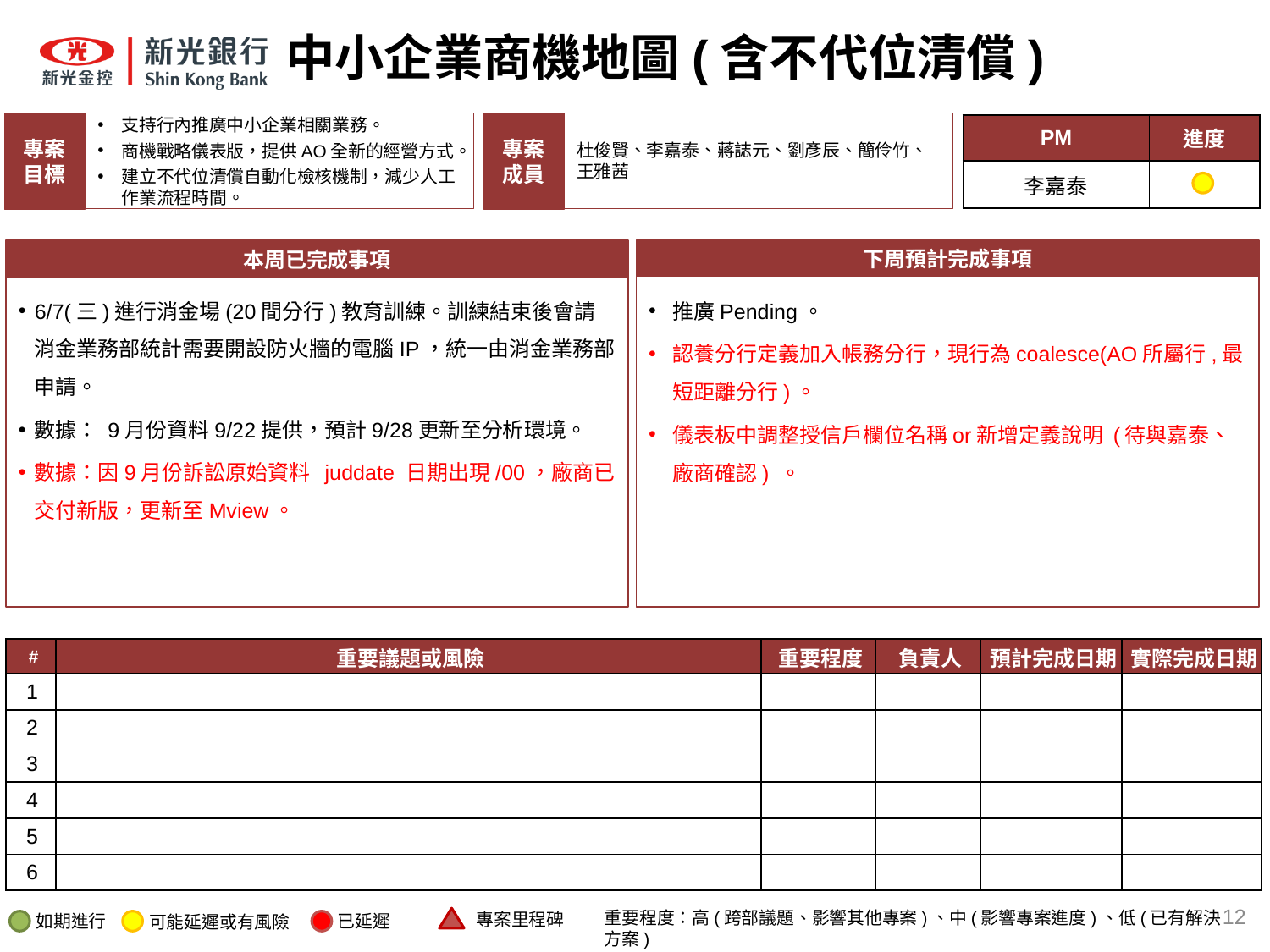

# 中小企業商機地圖(含不代位清償)
專案
成員
杜俊賢、李嘉泰、蔣誌元、劉彥辰、簡伶竹、王雅茜
專案
目標
支持行內推廣中小企業相關業務。
商機戰略儀表版，提供AO全新的經營方式。
建立不代位清償自動化檢核機制，減少人工作業流程時間。
| PM | 進度 |
| --- | --- |
| 李嘉泰 |  |

本周已完成事項
6/7(三)進行消金場(20間分行)教育訓練。訓練結束後會請消金業務部統計需要開設防火牆的電腦IP，統一由消金業務部申請。
數據： 9月份資料9/22提供，預計9/28更新至分析環境。
數據：因9月份訴訟原始資料  juddate 日期出現/00，廠商已交付新版，更新至Mview。

下周預計完成事項
推廣Pending。
認養分行定義加入帳務分行，現行為coalesce(AO所屬行,最短距離分行)。
儀表板中調整授信戶欄位名稱or新增定義說明 (待與嘉泰、廠商確認) 。

| # | 重要議題或風險 | 重要程度 | 負責人 | 預計完成日期 | 實際完成日期 |
| --- | --- | --- | --- | --- | --- |
| 1 |  |  |  |  |  |
| 2 |  |  |  |  |  |
| 3 |  |  |  |  |  |
| 4 |  |  |  |  |  |
| 5 |  |  |  |  |  |
| 6 |  |  |  |  |  |
12
重要程度：高(跨部議題、影響其他專案)、中(影響專案進度)、低(已有解決方案)
專案里程碑

如期進行

已延遲

可能延遲或有風險